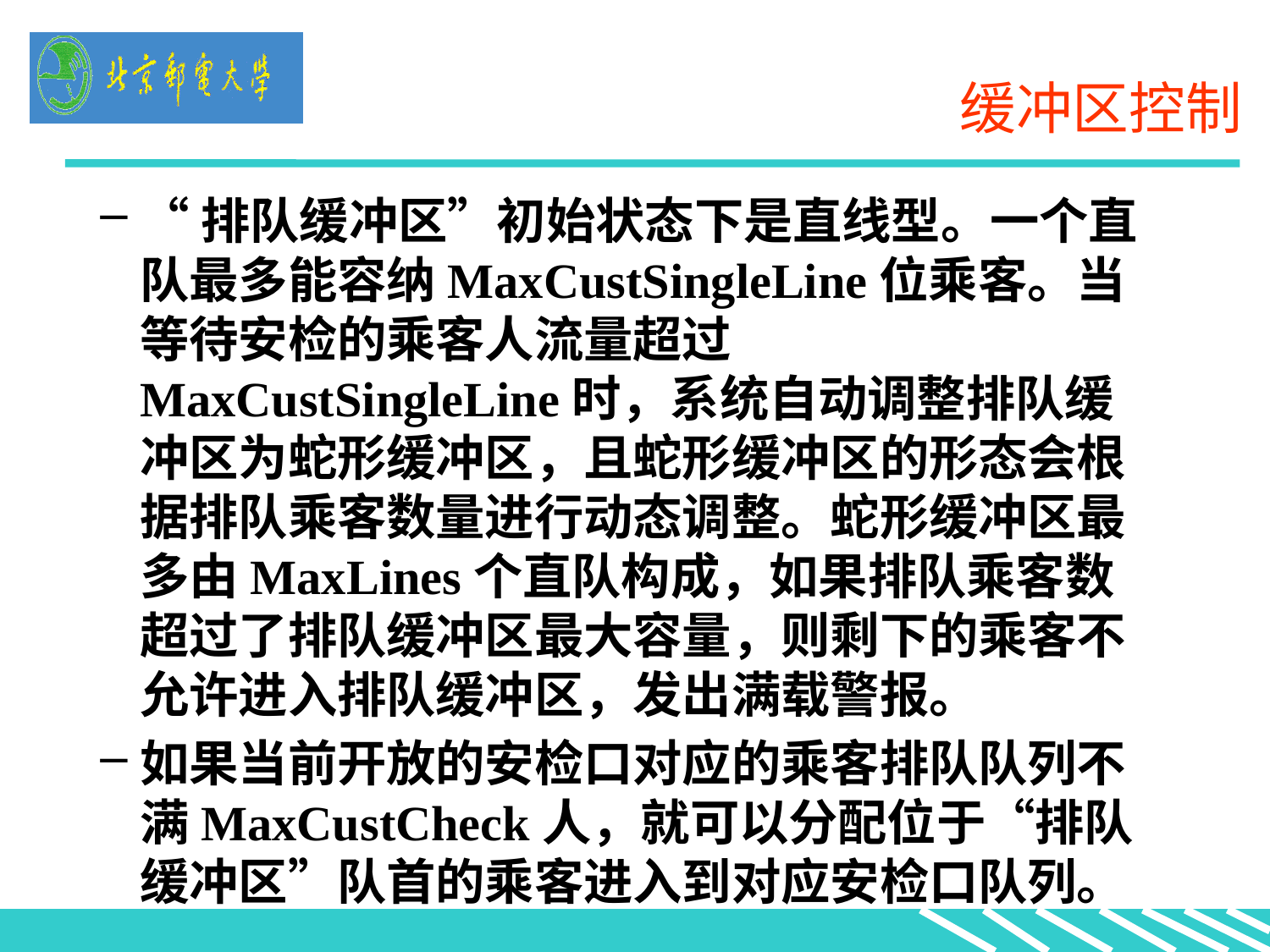

# 缓冲区控制
“排队缓冲区”初始状态下是直线型。一个直队最多能容纳MaxCustSingleLine位乘客。当等待安检的乘客人流量超过MaxCustSingleLine时，系统自动调整排队缓冲区为蛇形缓冲区，且蛇形缓冲区的形态会根据排队乘客数量进行动态调整。蛇形缓冲区最多由MaxLines个直队构成，如果排队乘客数超过了排队缓冲区最大容量，则剩下的乘客不允许进入排队缓冲区，发出满载警报。
如果当前开放的安检口对应的乘客排队队列不满MaxCustCheck人，就可以分配位于“排队缓冲区”队首的乘客进入到对应安检口队列。
4